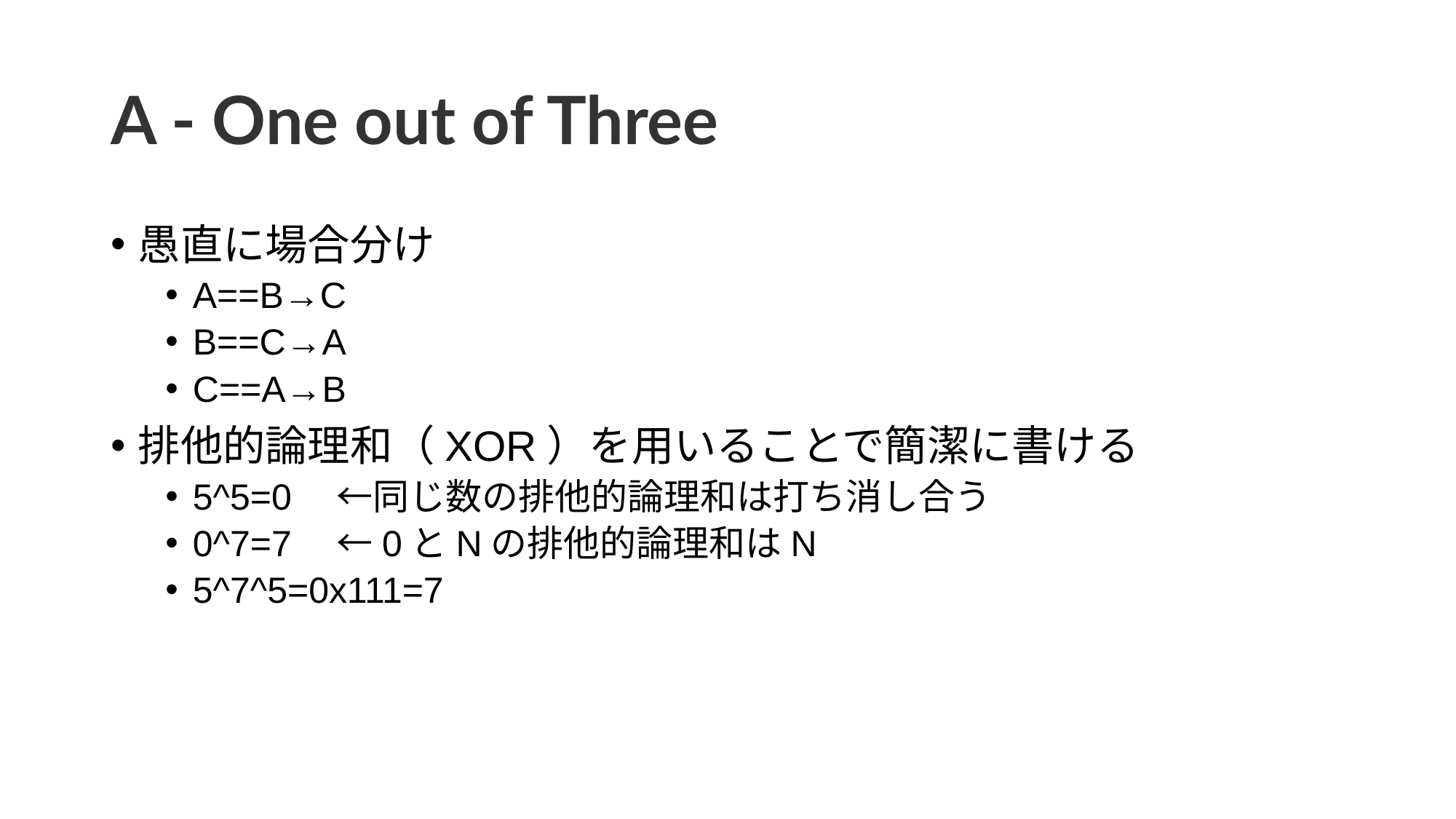

# A - One out of Three
愚直に場合分け
A==B→C
B==C→A
C==A→B
排他的論理和（XOR）を用いることで簡潔に書ける
5^5=0　←同じ数の排他的論理和は打ち消し合う
0^7=7　←0とNの排他的論理和はN
5^7^5=0x111=7